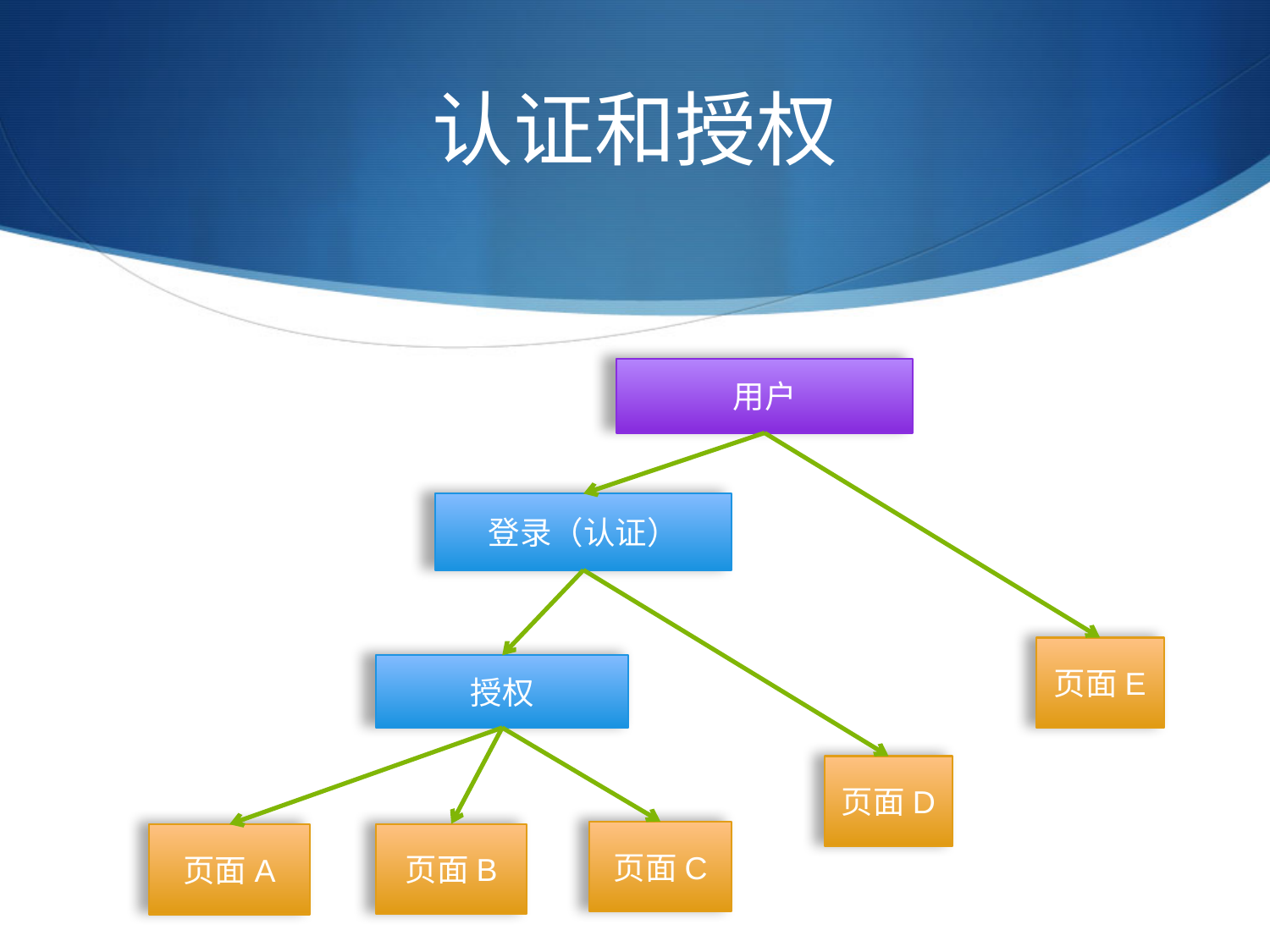

# 认证和授权
用户
登录（认证）
页面E
授权
页面D
页面C
页面B
页面A